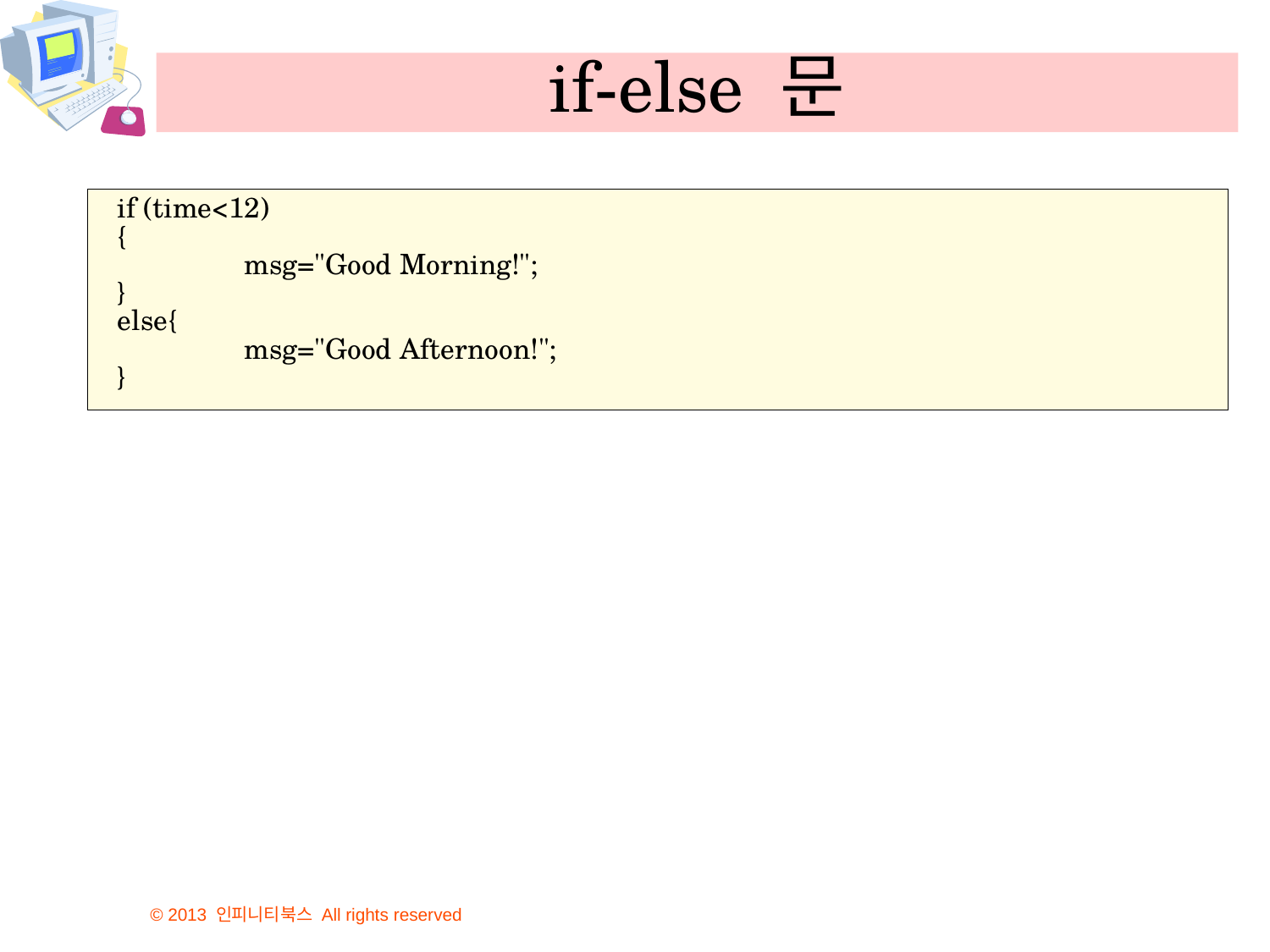

# if-else 문
if (time<12)
{
	msg="Good Morning!";
}
else{
	msg="Good Afternoon!";
}